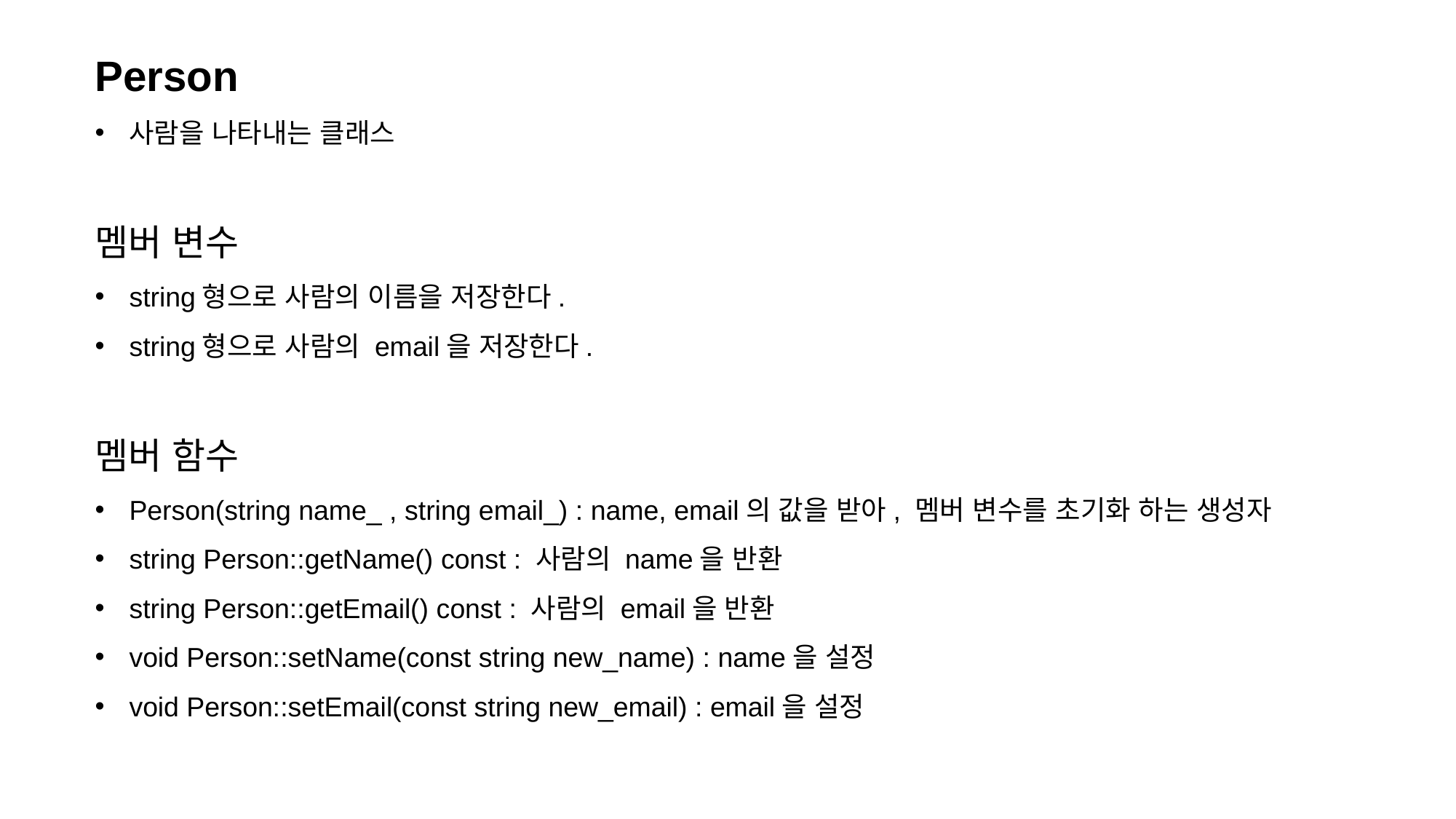

Person
사람을 나타내는 클래스

멤버 변수
string형으로 사람의 이름을 저장한다.
string형으로 사람의 email을 저장한다.

멤버 함수
Person(string name_ , string email_) : name, email의 값을 받아, 멤버 변수를 초기화 하는 생성자
string Person::getName() const : 사람의 name을 반환
string Person::getEmail() const : 사람의 email을 반환
void Person::setName(const string new_name) : name을 설정
void Person::setEmail(const string new_email) : email을 설정